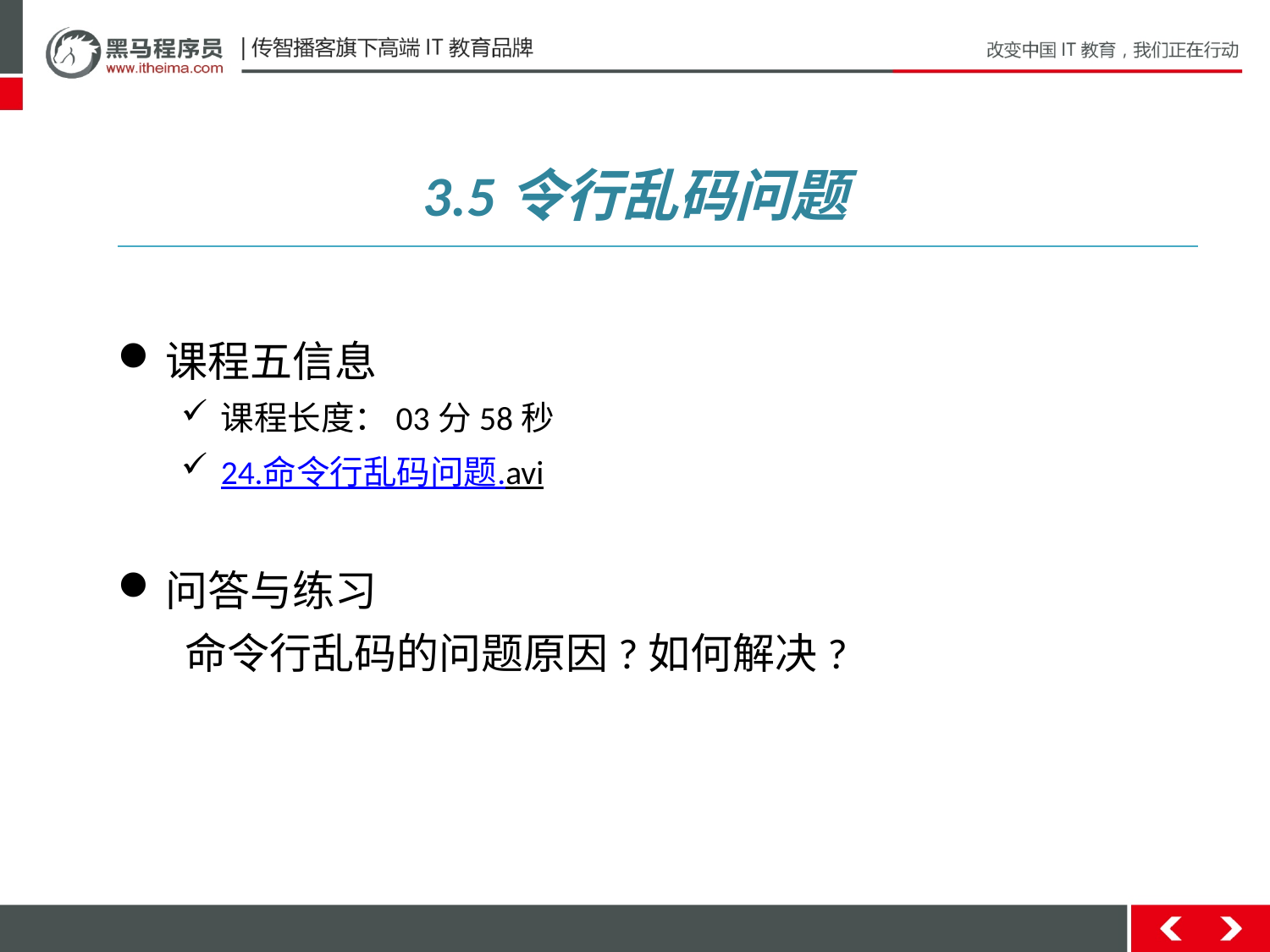

3.5令行乱码问题

课程五信息
课程长度：03分58秒
24.命令行乱码问题.avi

问答与练习
      命令行乱码的问题原因?如何解决?